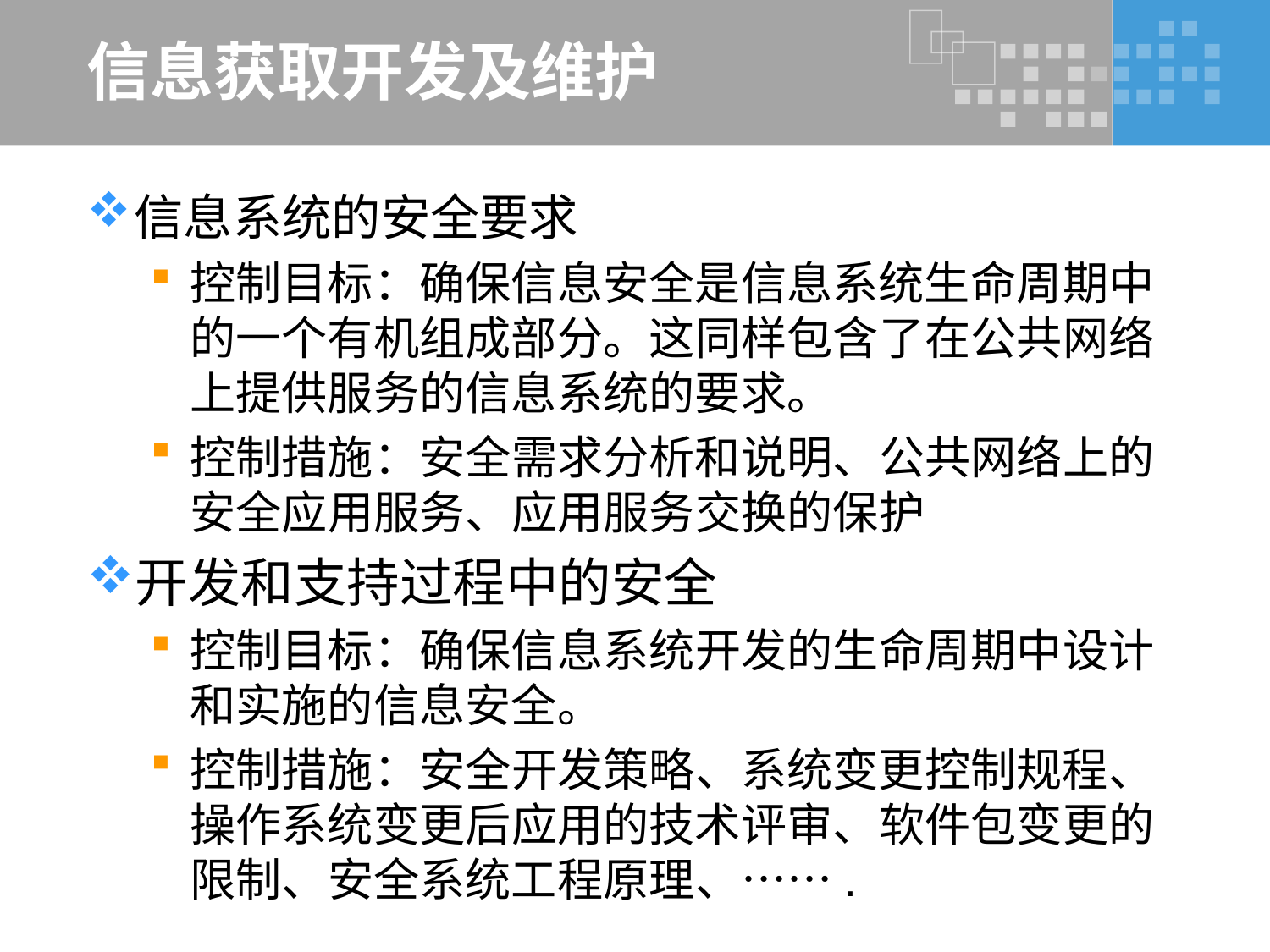

# 信息获取开发及维护
信息系统的安全要求
控制目标：确保信息安全是信息系统生命周期中的一个有机组成部分。这同样包含了在公共网络上提供服务的信息系统的要求。
控制措施：安全需求分析和说明、公共网络上的安全应用服务、应用服务交换的保护
开发和支持过程中的安全
控制目标：确保信息系统开发的生命周期中设计和实施的信息安全。
控制措施：安全开发策略、系统变更控制规程、操作系统变更后应用的技术评审、软件包变更的限制、安全系统工程原理、…….

42